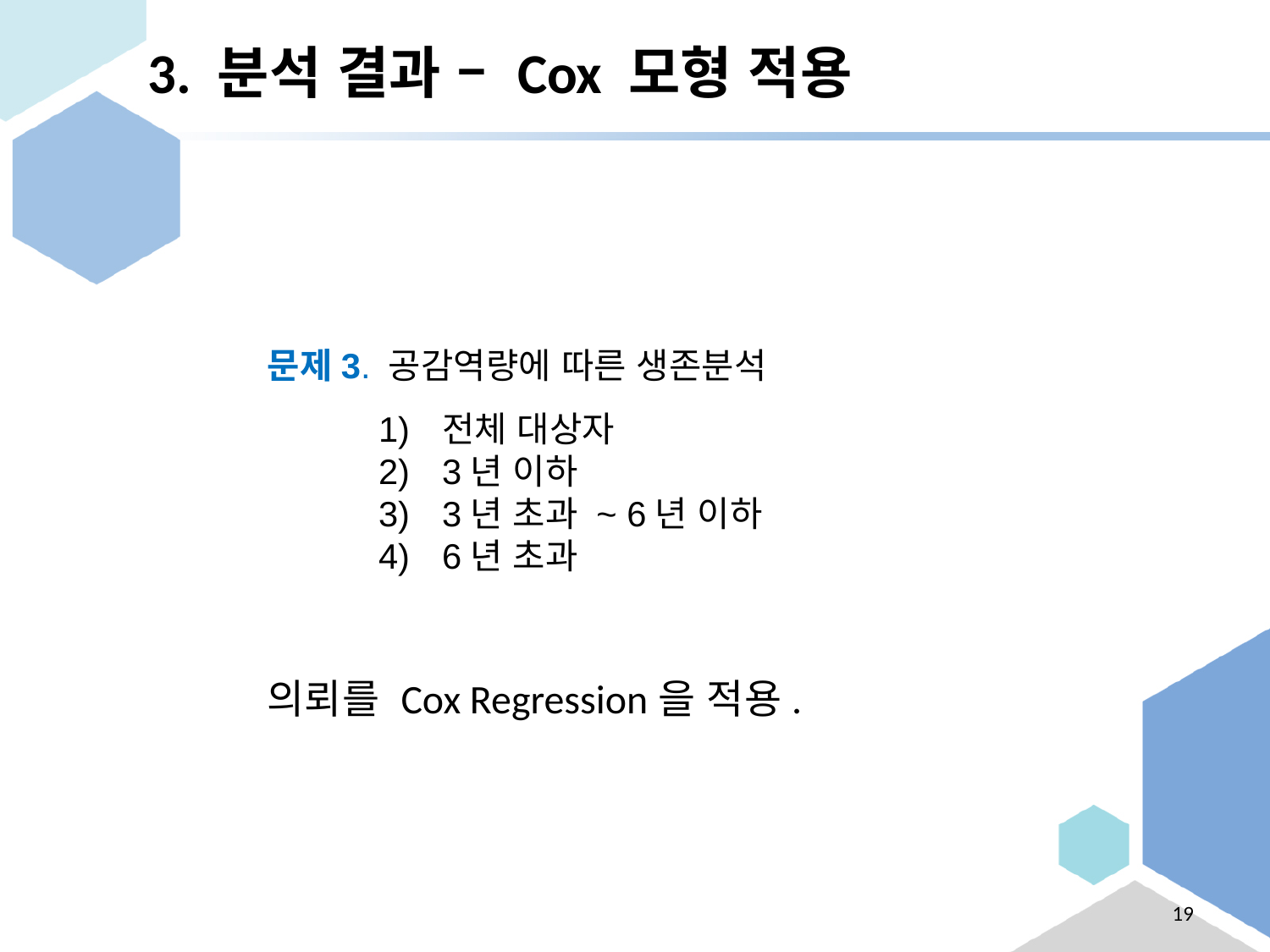

# 3. 분석 결과 – Cox 모형 적용
문제3. 공감역량에 따른 생존분석
전체 대상자
3년 이하
3년 초과 ~ 6년 이하
6년 초과

의뢰를 Cox Regression을 적용.
19